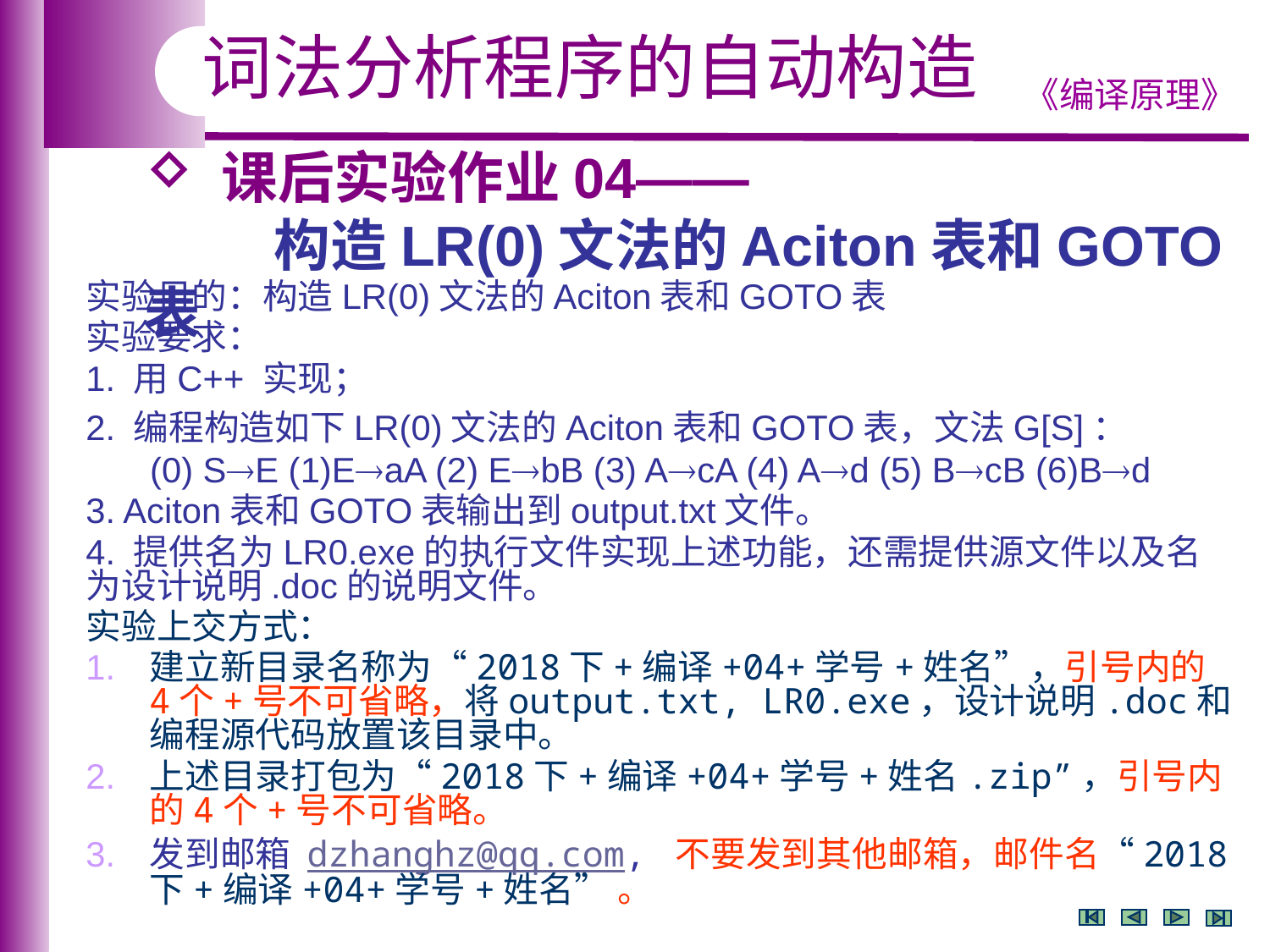

词法分析程序的自动构造
 课后实验作业04——
         构造LR(0)文法的Aciton表和GOTO表
实验目的：构造LR(0)文法的Aciton表和GOTO表
实验要求：
1. 用C++ 实现；
2. 编程构造如下LR(0)文法的Aciton表和GOTO表，文法G[S]：
 (0) S→E (1)E→aA (2) E→bB (3) A→cA (4) A→d (5) B→cB (6)B→d
3. Aciton表和GOTO表输出到output.txt文件。
4. 提供名为LR0.exe的执行文件实现上述功能，还需提供源文件以及名为设计说明.doc的说明文件。
实验上交方式：
建立新目录名称为“2018下+编译+04+学号+姓名”，引号内的4个+号不可省略，将output.txt, LR0.exe，设计说明.doc和编程源代码放置该目录中。
上述目录打包为“2018下+编译+04+学号+姓名.zip”，引号内的4个+号不可省略。
发到邮箱 dzhanghz@qq.com, 不要发到其他邮箱，邮件名“2018下+编译+04+学号+姓名” 。